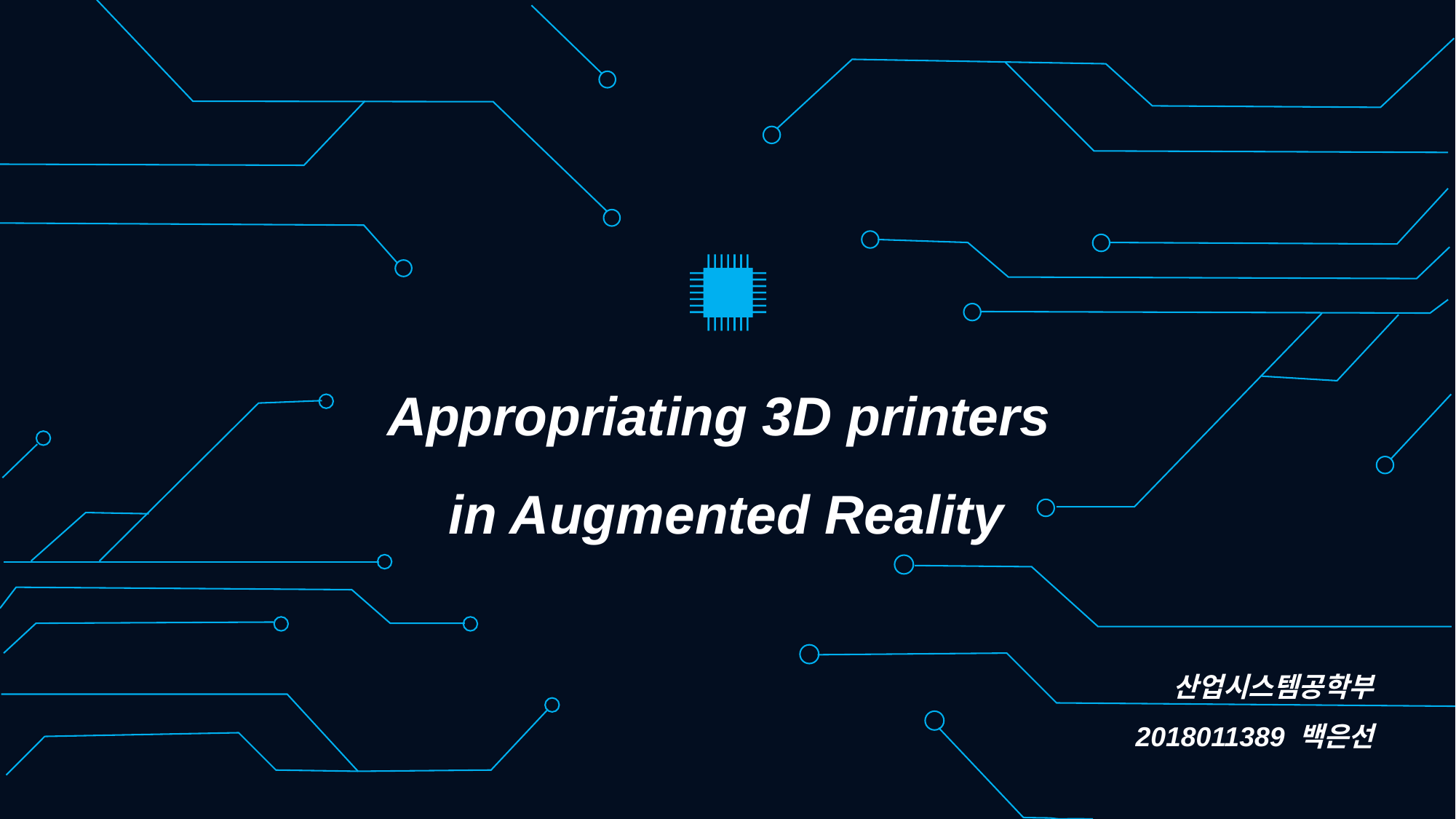

Appropriating 3D printers
in Augmented Reality

산업시스템공학부
2018011389 백은선